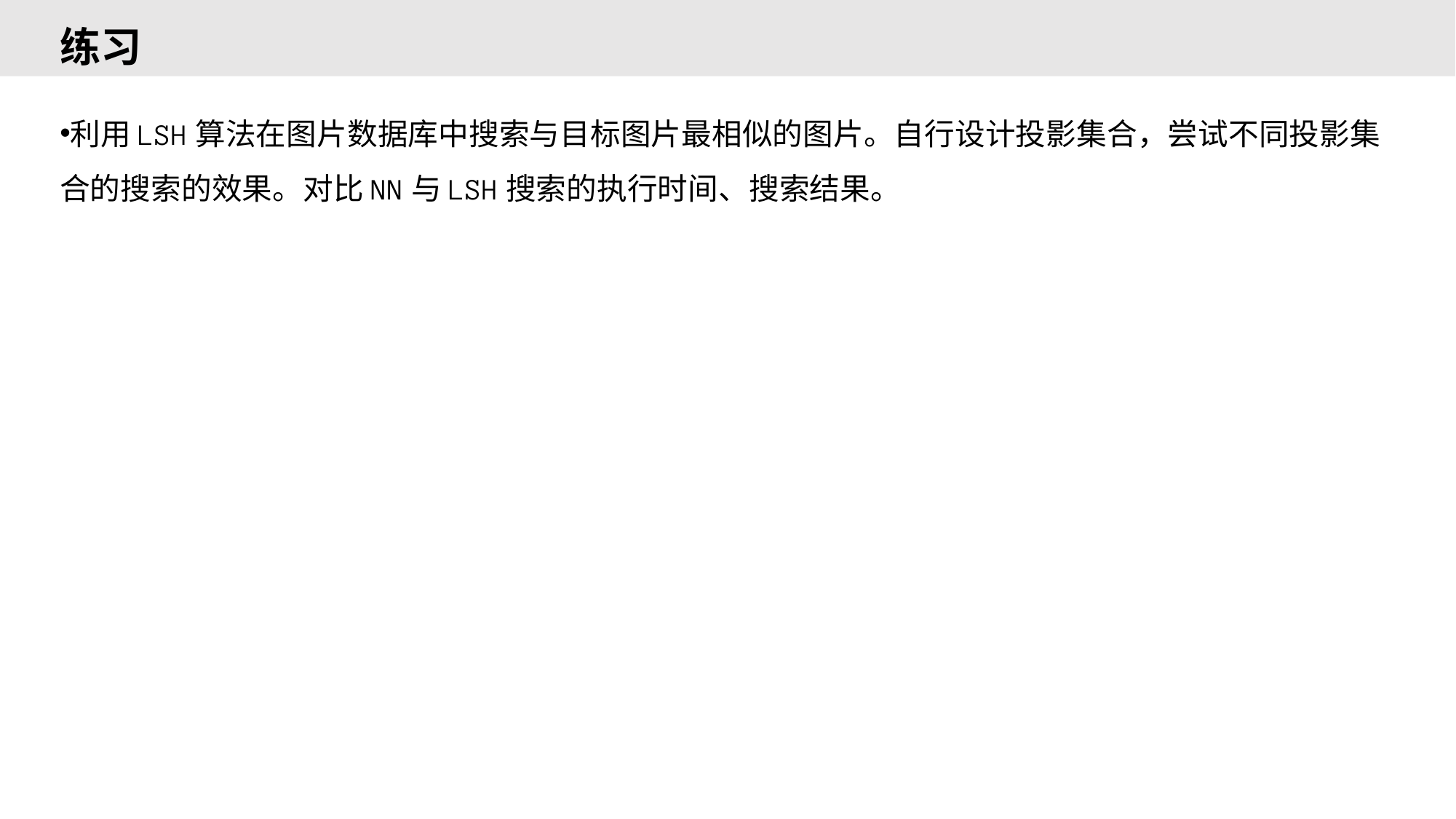

# 练习
利用LSH算法在图片数据库中搜索与目标图片最相似的图片。自行设计投影集合，尝试不同投影集合的搜索的效果。对比NN与LSH搜索的执行时间、搜索结果。